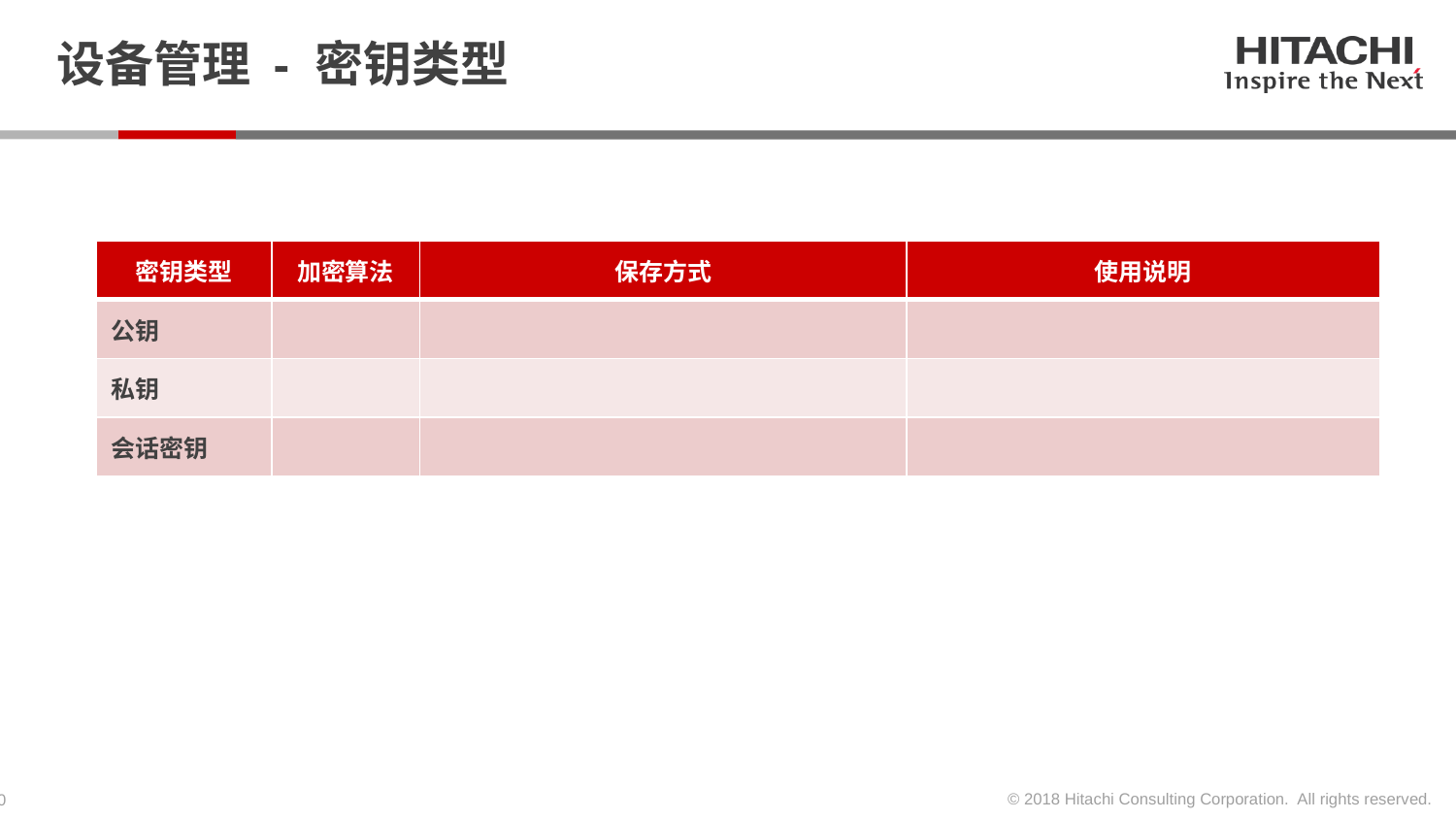

# 设备管理 - 密钥类型
| 密钥类型 | 加密算法 | 保存方式 | 使用说明 |
| --- | --- | --- | --- |
| 公钥 |  |  |  |
| 私钥 |  |  |  |
| 会话密钥 |  |  |  |